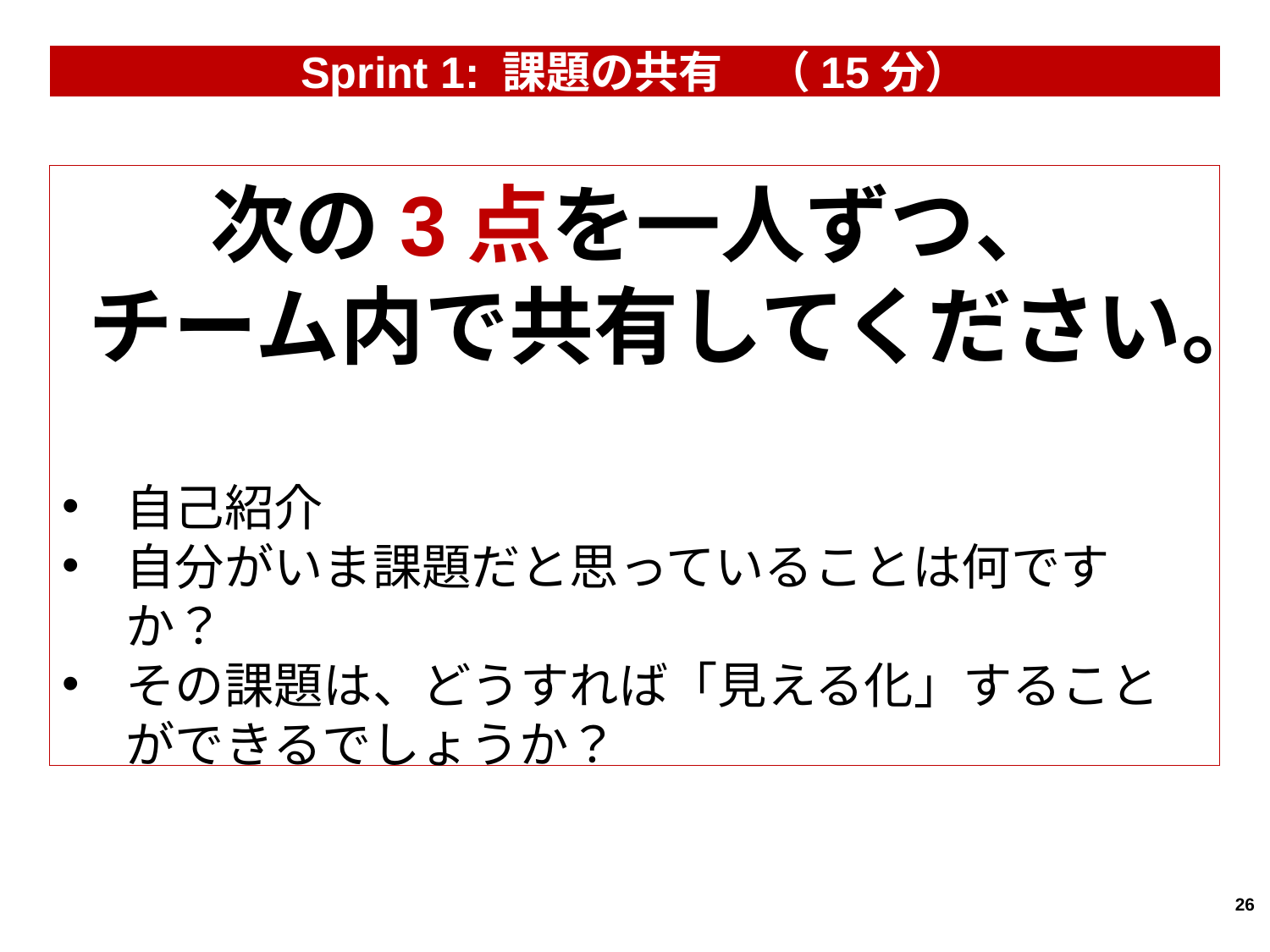

# Sprint 1: 課題の共有　（15分）
次の3点を一人ずつ、
チーム内で共有してください。

自己紹介
自分がいま課題だと思っていることは何ですか？
その課題は、どうすれば「見える化」することができるでしょうか？